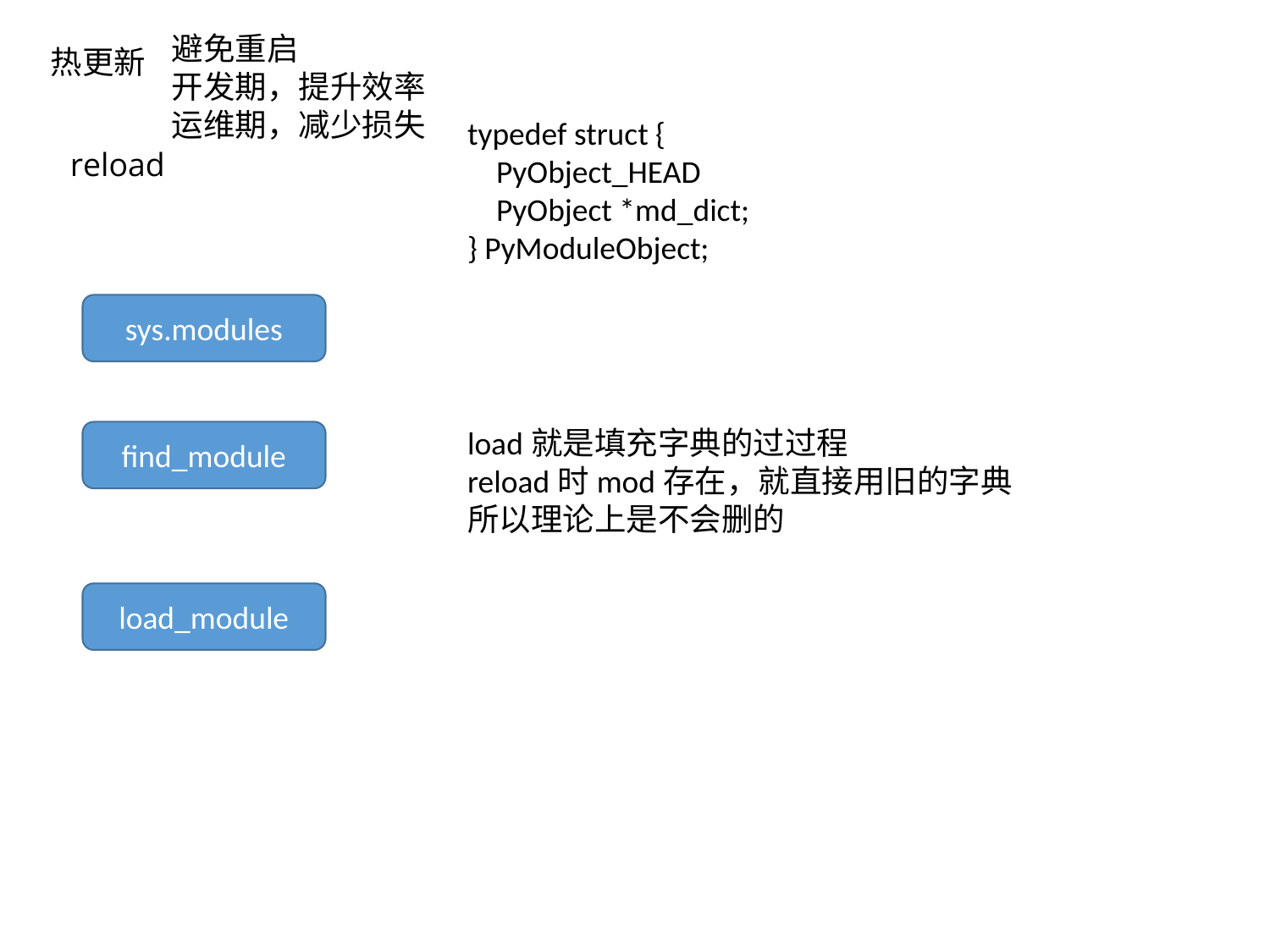

避免重启
开发期，提升效率
运维期，减少损失
热更新
typedef struct {
    PyObject_HEAD
    PyObject *md_dict;
} PyModuleObject;
reload
sys.modules
load就是填充字典的过过程
reload时mod存在，就直接用旧的字典
所以理论上是不会删的
find_module
load_module